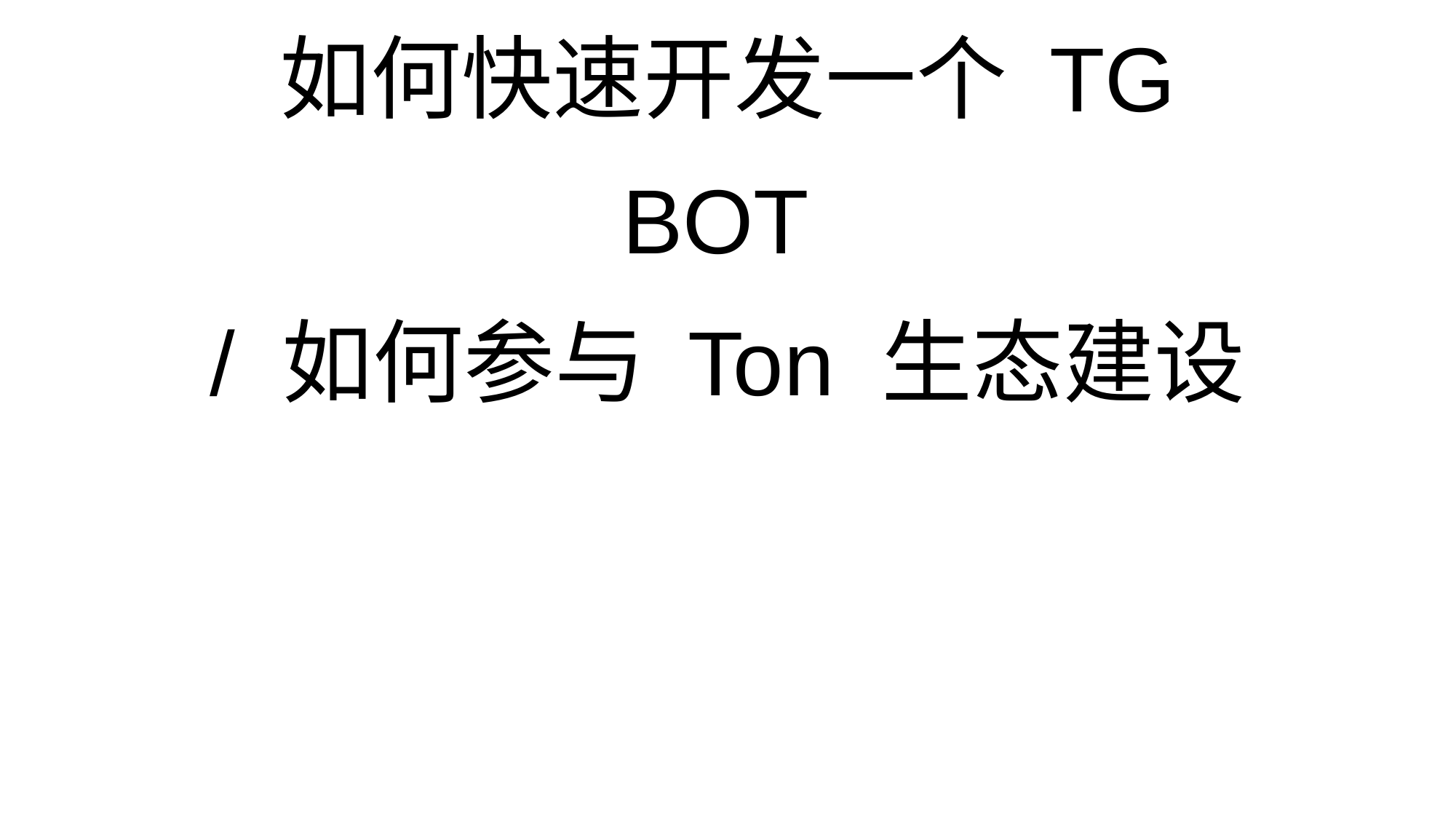

# 如何快速开发一个 TG BOT
/ 如何参与 Ton 生态建设